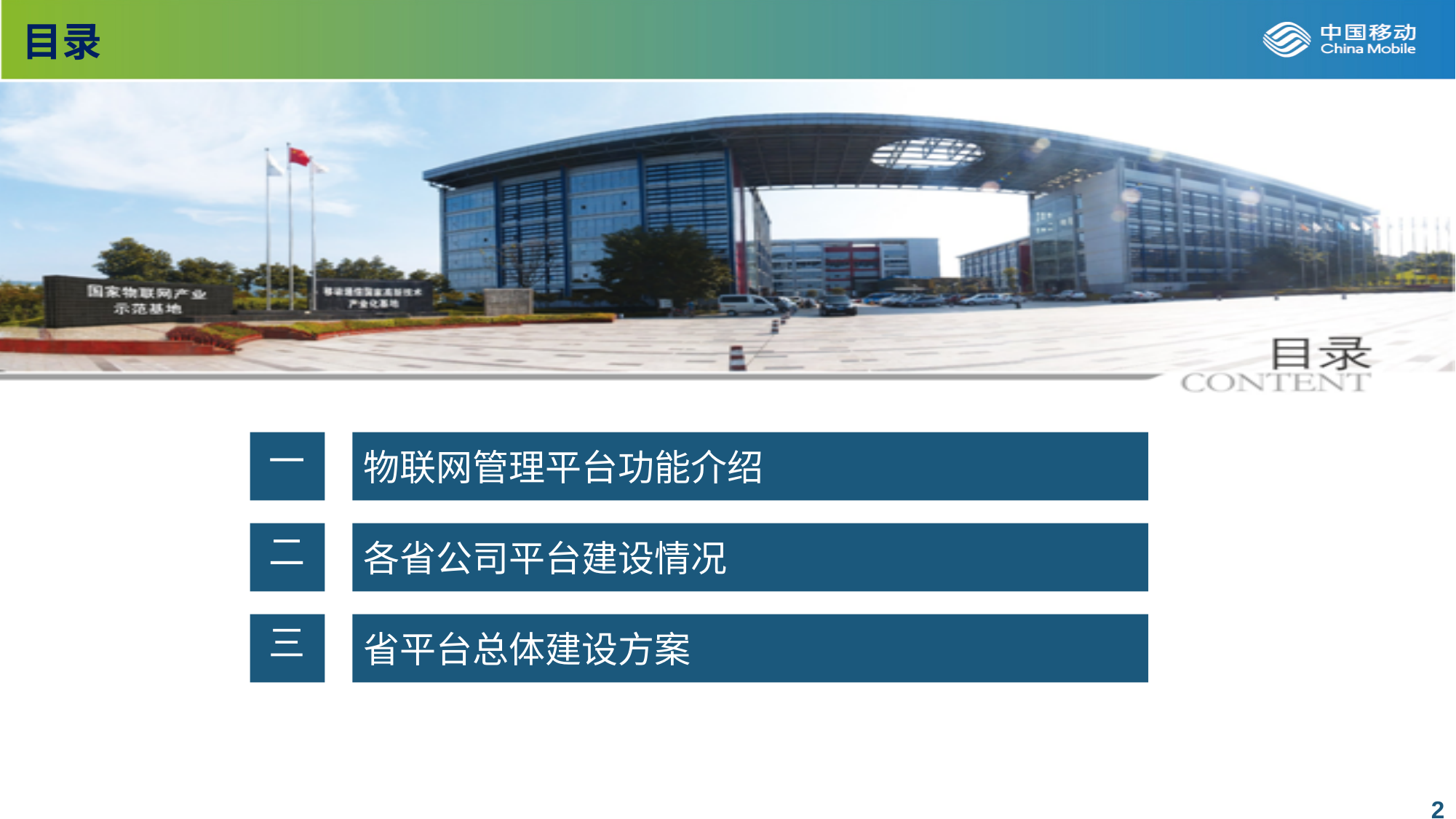

# 目录
物联网管理平台功能介绍
一
二
各省公司平台建设情况
三
省平台总体建设方案